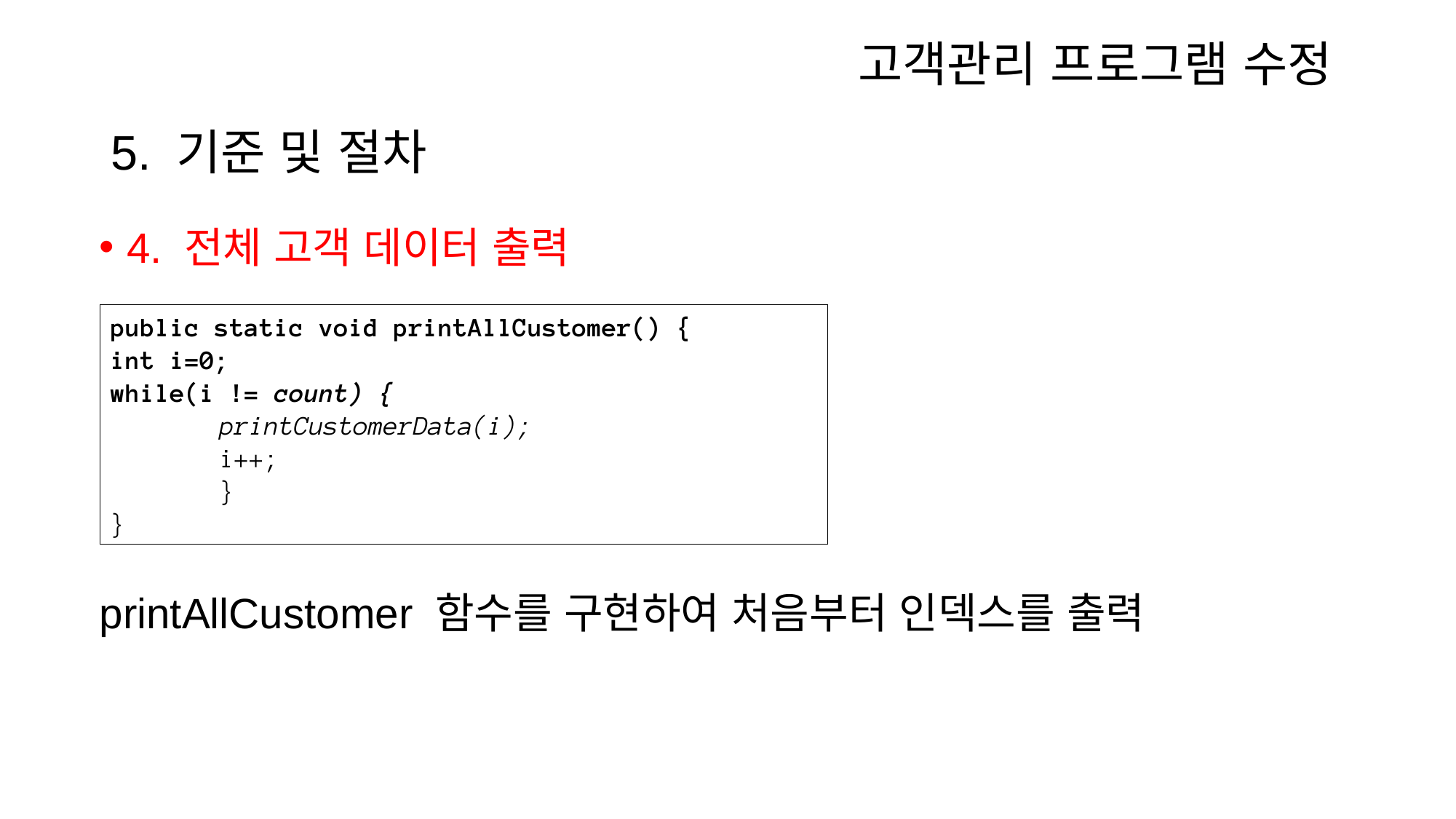

고객관리 프로그램 수정
# 5. 기준 및 절차
4. 전체 고객 데이터 출력

printAllCustomer 함수를 구현하여 처음부터 인덱스를 출력
public static void printAllCustomer() {
int i=0;
while(i != count) {
	printCustomerData(i);
	i++;
	}
}